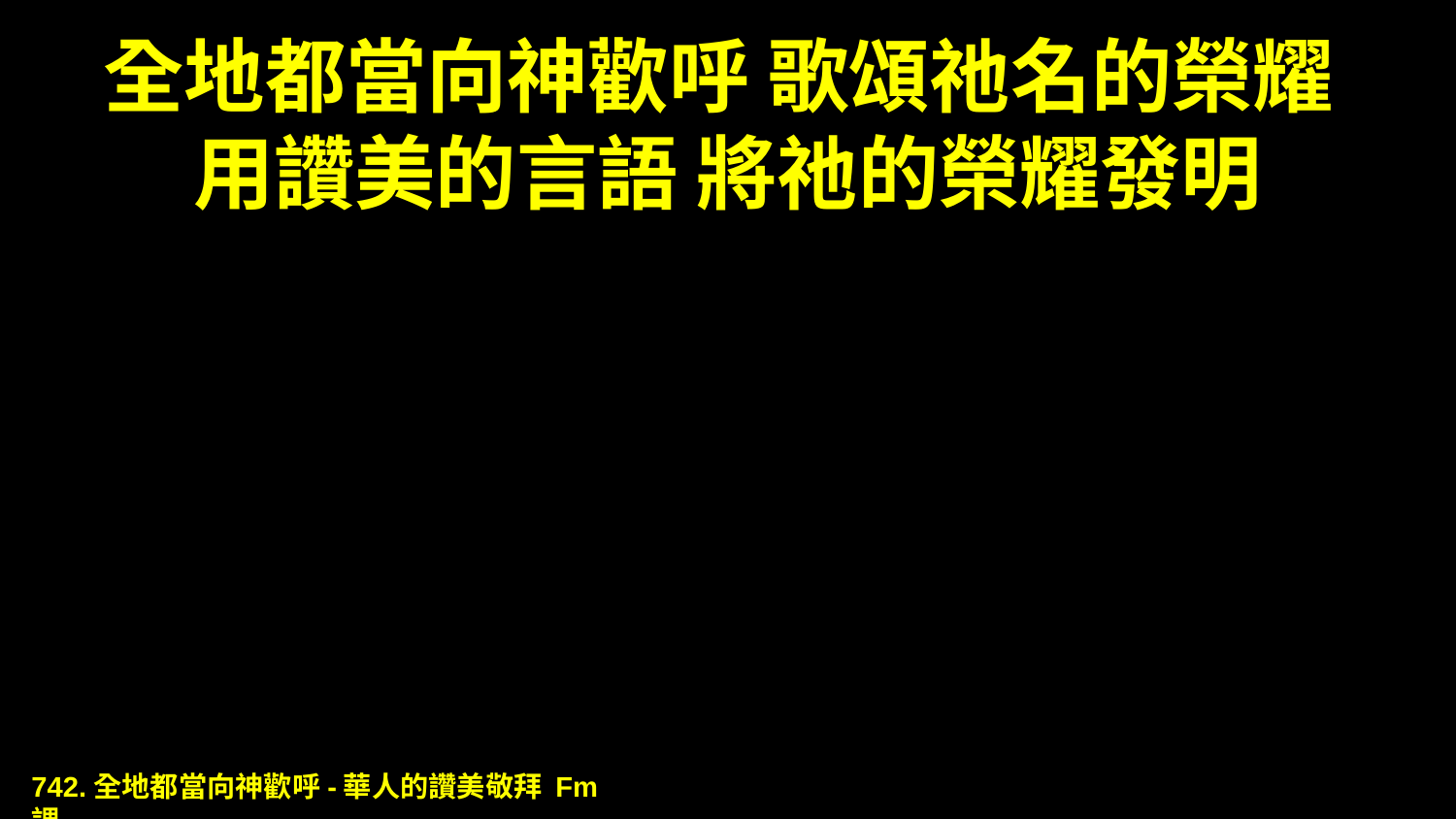

# 全地都當向神歡呼 歌頌祂名的榮耀 用讚美的言語 將祂的榮耀發明
742.全地都當向神歡呼-華人的讚美敬拜 Fm調